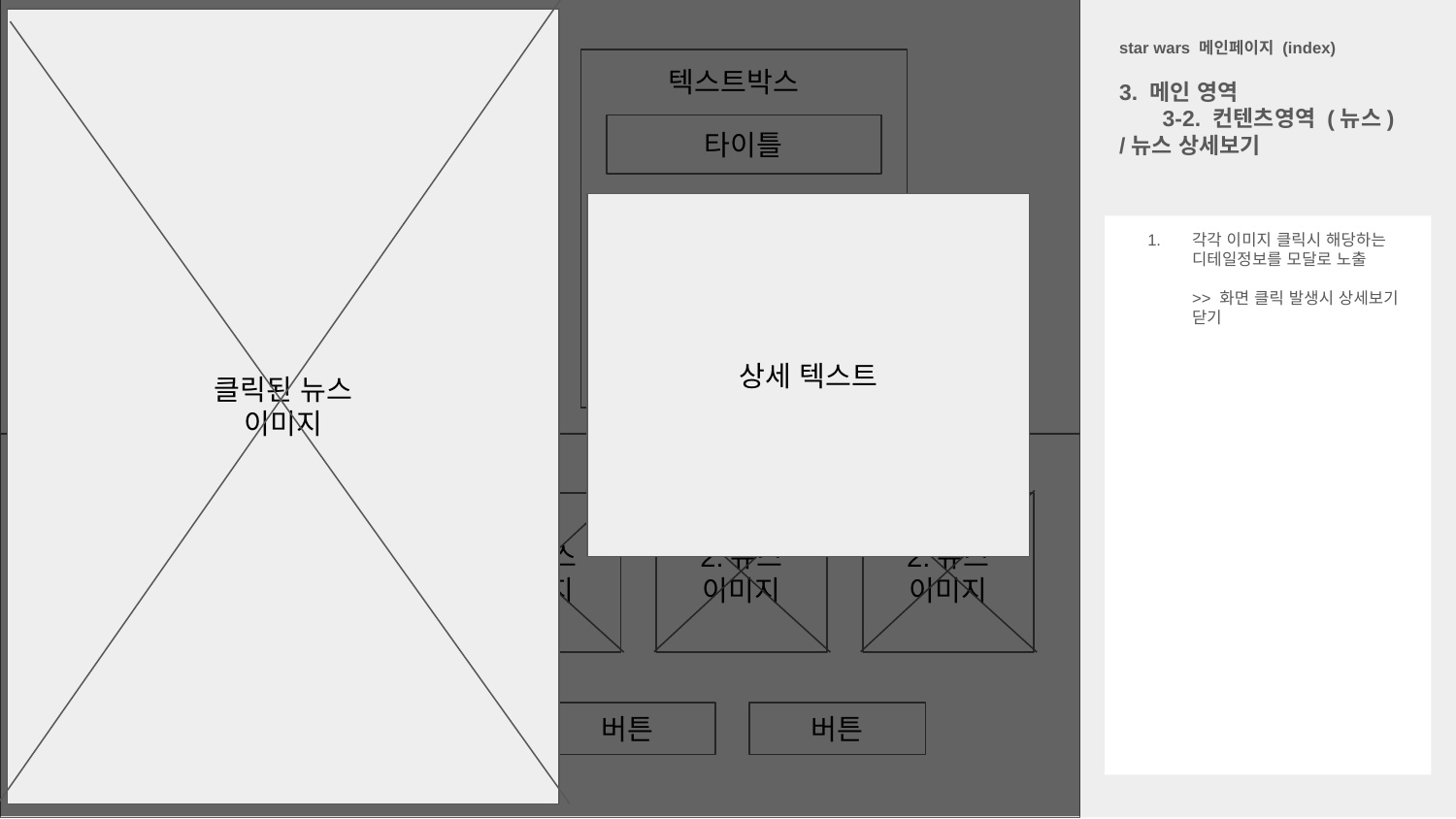

클릭된 뉴스
이미지
3-1. 컨텐츠영역 (세계관설명 영역)

star wars 메인페이지 (index)
1. 텍스트박스
타이틀
내용
텍스트박스
타이틀
내용
3. 메인 영역
      3-2. 컨텐츠영역 (뉴스)
/뉴스 상세보기

상세 텍스트
각각 이미지 클릭시 해당하는 디테일정보를 모달로 노출

>> 화면 클릭 발생시 상세보기 닫기
3-2. 컨텐츠영역 (뉴스)
2.뉴스
이미지
2.뉴스
이미지
2.뉴스
이미지
2.뉴스
이미지
버튼
버튼